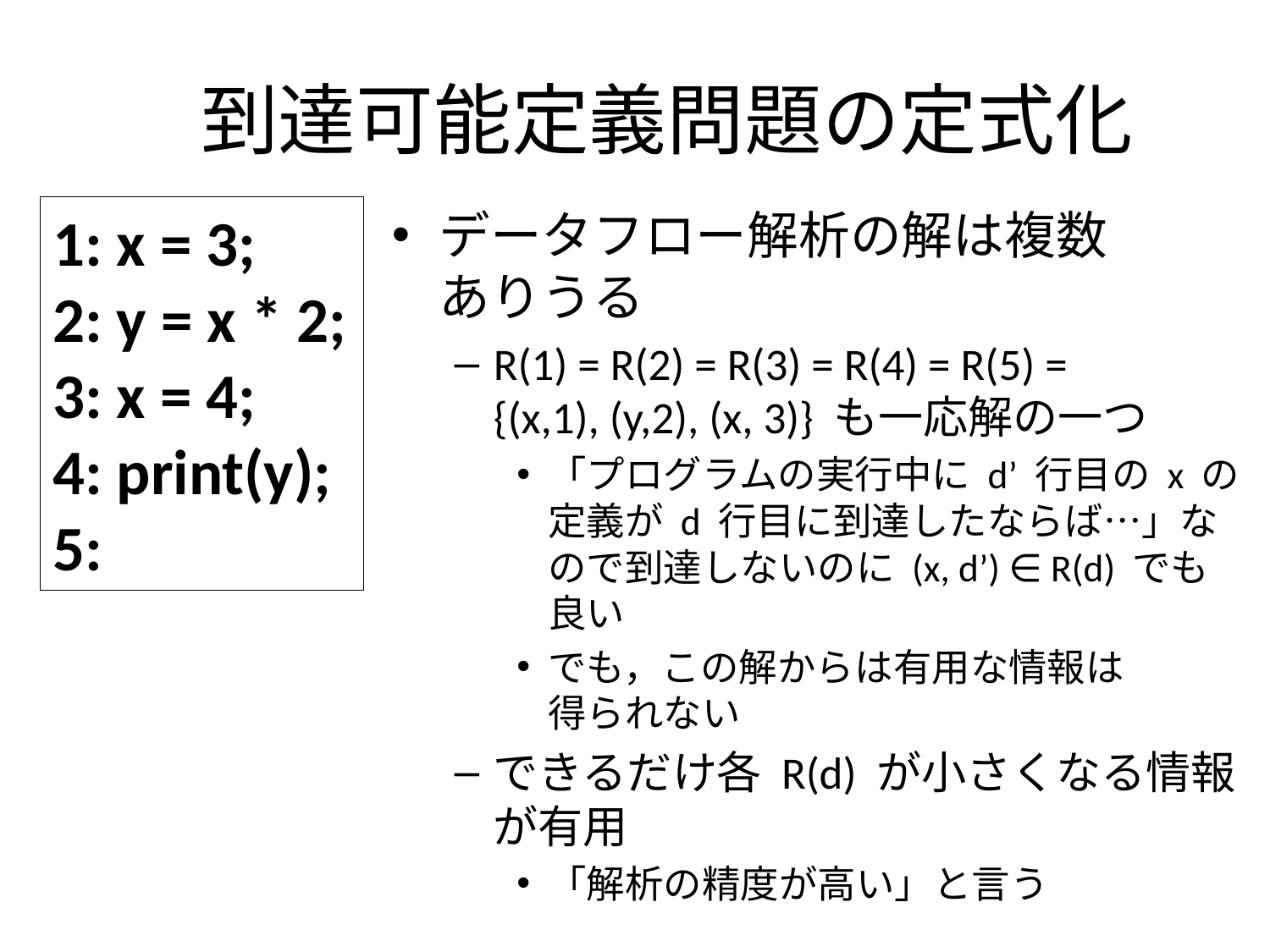

# 到達可能定義問題の定式化

1: x = 3;
2: y = x * 2;
3: x = 4;
4: print(y);
5:
データフロー解析の解は複数
ありうる
R(1) = R(2) = R(3) = R(4) = R(5) =
{(x,1), (y,2), (x, 3)} も一応解の一つ
「プログラムの実行中に d’ 行目の x の定義が d 行目に到達したならば…」なので到達しないのに (x, d’) ∈ R(d) でも良い
でも，この解からは有用な情報は
得られない
できるだけ各 R(d) が小さくなる情報が有用
「解析の精度が高い」と言う